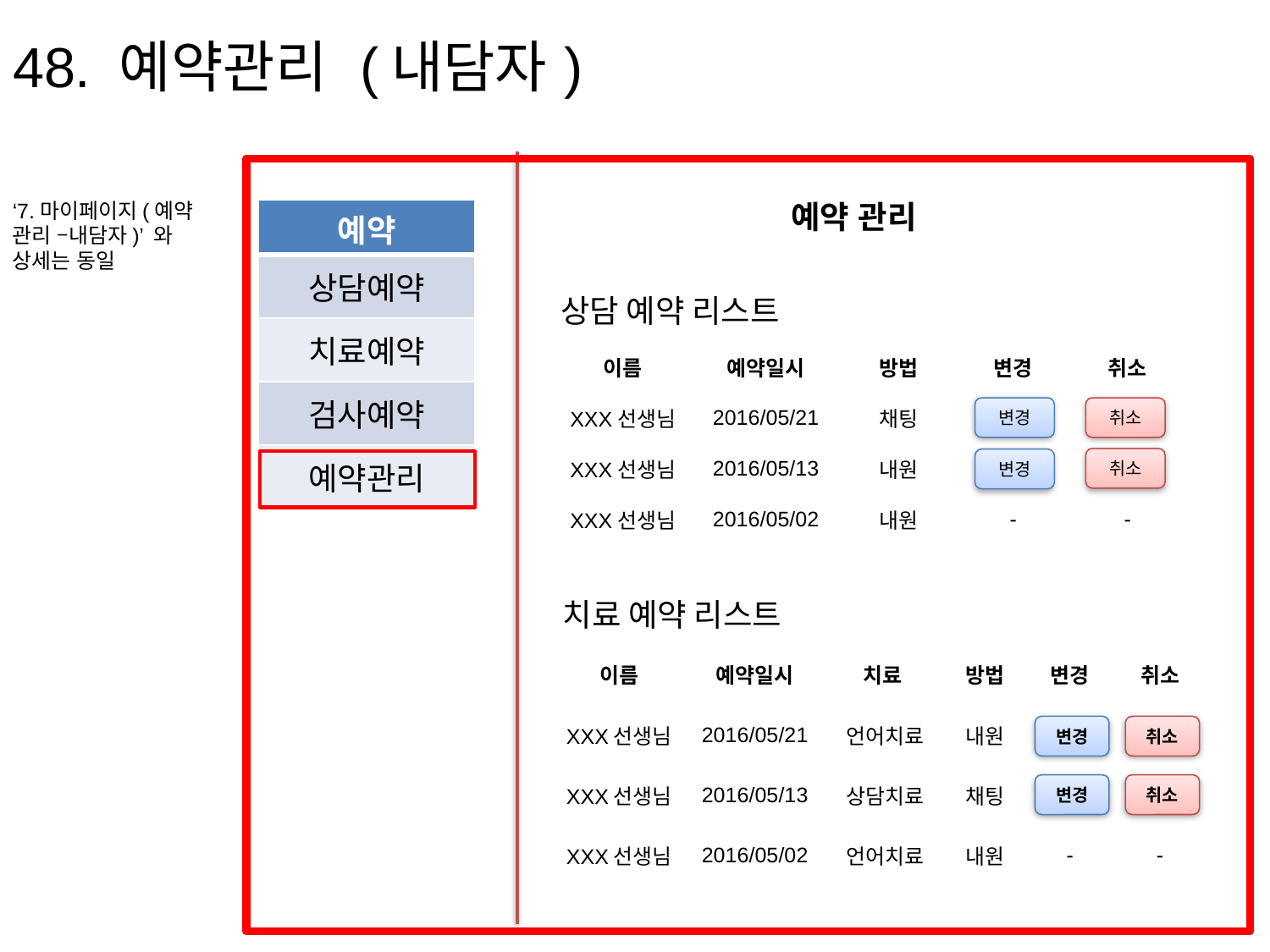

48. 예약관리 (내담자)

‘7.마이페이지(예약 관리 –내담자)’ 와 상세는 동일
예약 관리
| 예약 |
| --- |
| 상담예약 |
| 치료예약 |
| 검사예약 |
| 예약관리 |
상담 예약 리스트
| 이름 | 예약일시 | 방법 | 변경 | 취소 |
| --- | --- | --- | --- | --- |
| XXX선생님 | 2016/05/21 | 채팅 |  |  |
| XXX선생님 | 2016/05/13 | 내원 |  |  |
| XXX선생님 | 2016/05/02 | 내원 | - | - |
변경
취소
취소
변경

치료 예약 리스트
| 이름 | 예약일시 | 치료 | 방법 | 변경 | 취소 |
| --- | --- | --- | --- | --- | --- |
| XXX선생님 | 2016/05/21 | 언어치료 | 내원 |  |  |
| XXX선생님 | 2016/05/13 | 상담치료 | 채팅 |  |  |
| XXX선생님 | 2016/05/02 | 언어치료 | 내원 | - | - |
변경
취소
변경
취소